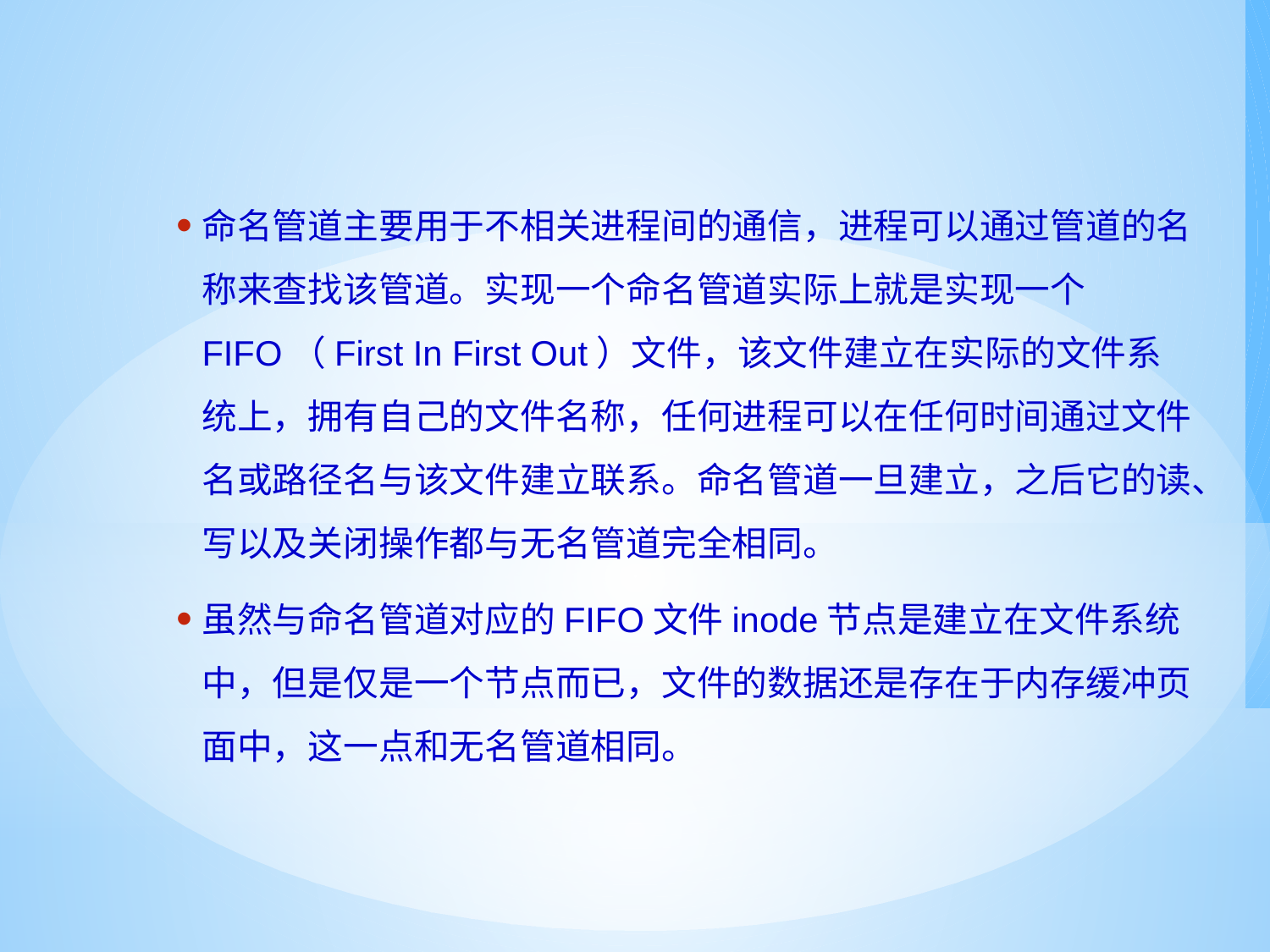

#
命名管道主要用于不相关进程间的通信，进程可以通过管道的名称来查找该管道。实现一个命名管道实际上就是实现一个FIFO（First In First Out）文件，该文件建立在实际的文件系统上，拥有自己的文件名称，任何进程可以在任何时间通过文件名或路径名与该文件建立联系。命名管道一旦建立，之后它的读、写以及关闭操作都与无名管道完全相同。
虽然与命名管道对应的FIFO文件inode节点是建立在文件系统中，但是仅是一个节点而已，文件的数据还是存在于内存缓冲页面中，这一点和无名管道相同。